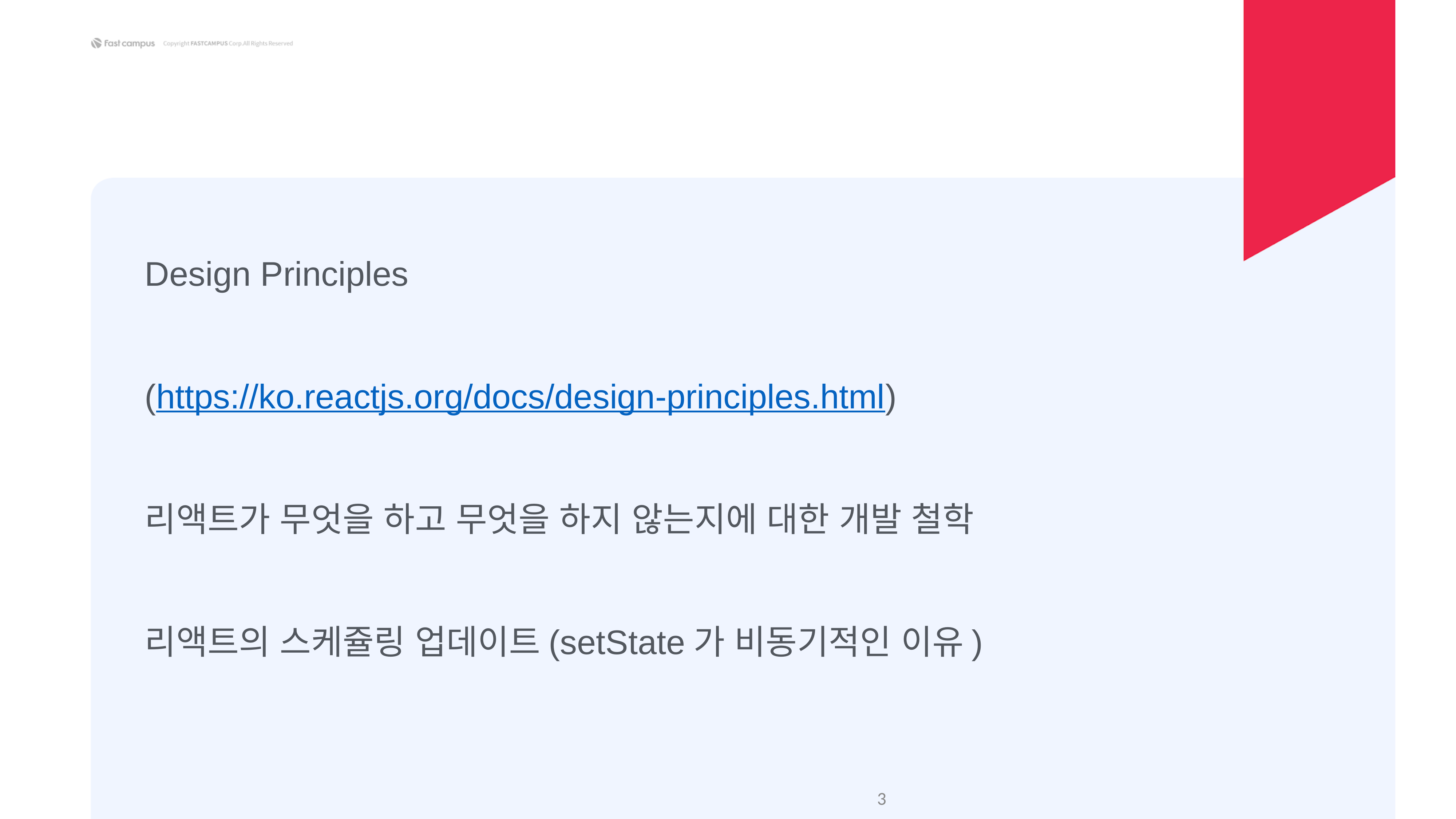

Design Principles

(https://ko.reactjs.org/docs/design-principles.html)

리액트가 무엇을 하고 무엇을 하지 않는지에 대한 개발 철학

리액트의 스케쥴링 업데이트(setState가 비동기적인 이유)
3